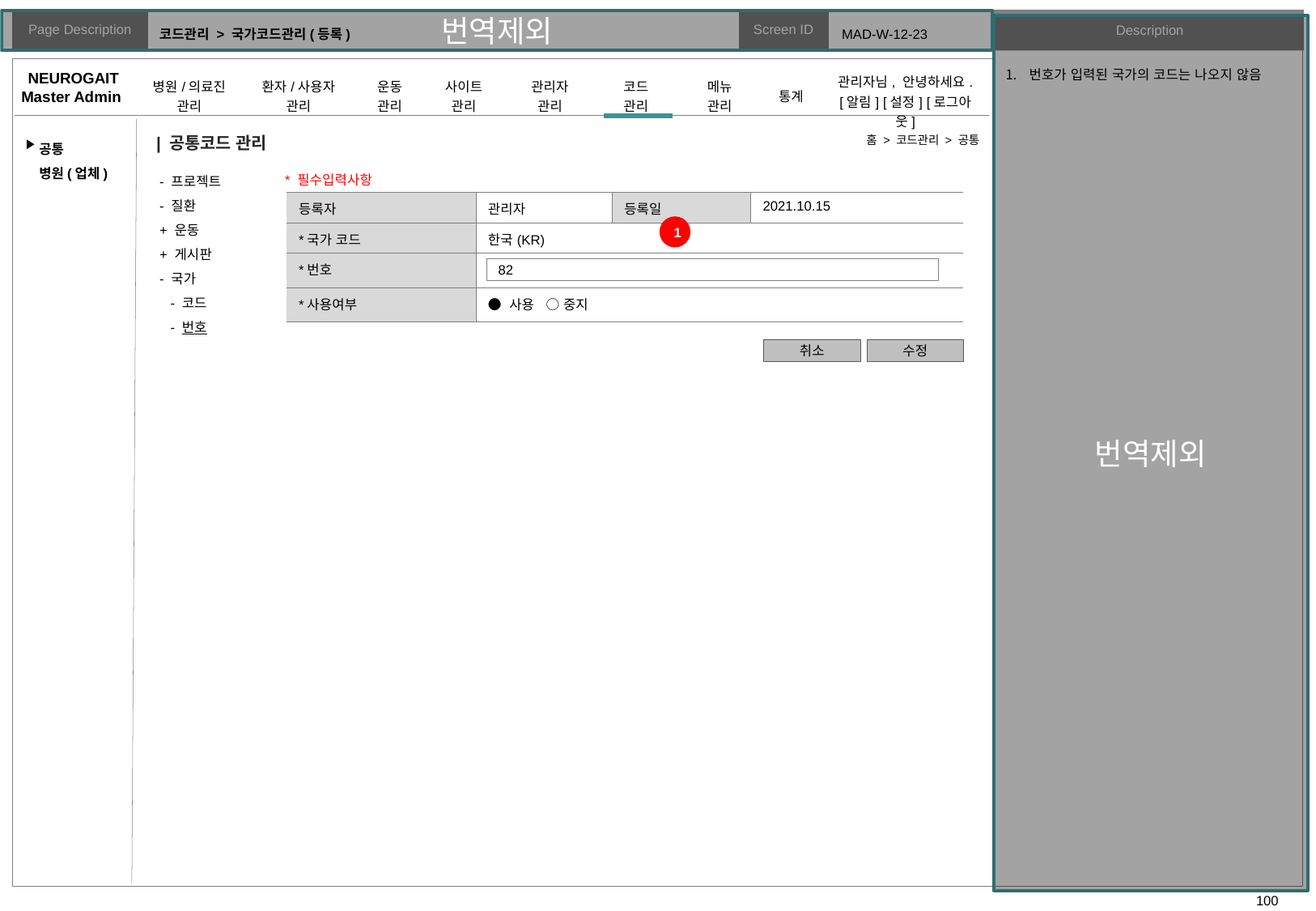

# 코드관리 > 국가코드관리(등록)
MAD-W-12-23
번호가 입력된 국가의 코드는 나오지 않음
| 공통코드 관리
홈 > 코드관리 > 공통
▶
- 프로젝트
- 질환
+ 운동
+ 게시판
- 국가
  - 코드
  - 번호
* 필수입력사항
| 등록자 | 관리자 | 등록일 | 2021.10.15 |
| --- | --- | --- | --- |
| \*국가 코드 | 한국(KR) |  |  |
| \*번호 |  |  |  |
| \*사용여부 | ● 사용 ○ 중지 |  |  |
1
82
취소
수정